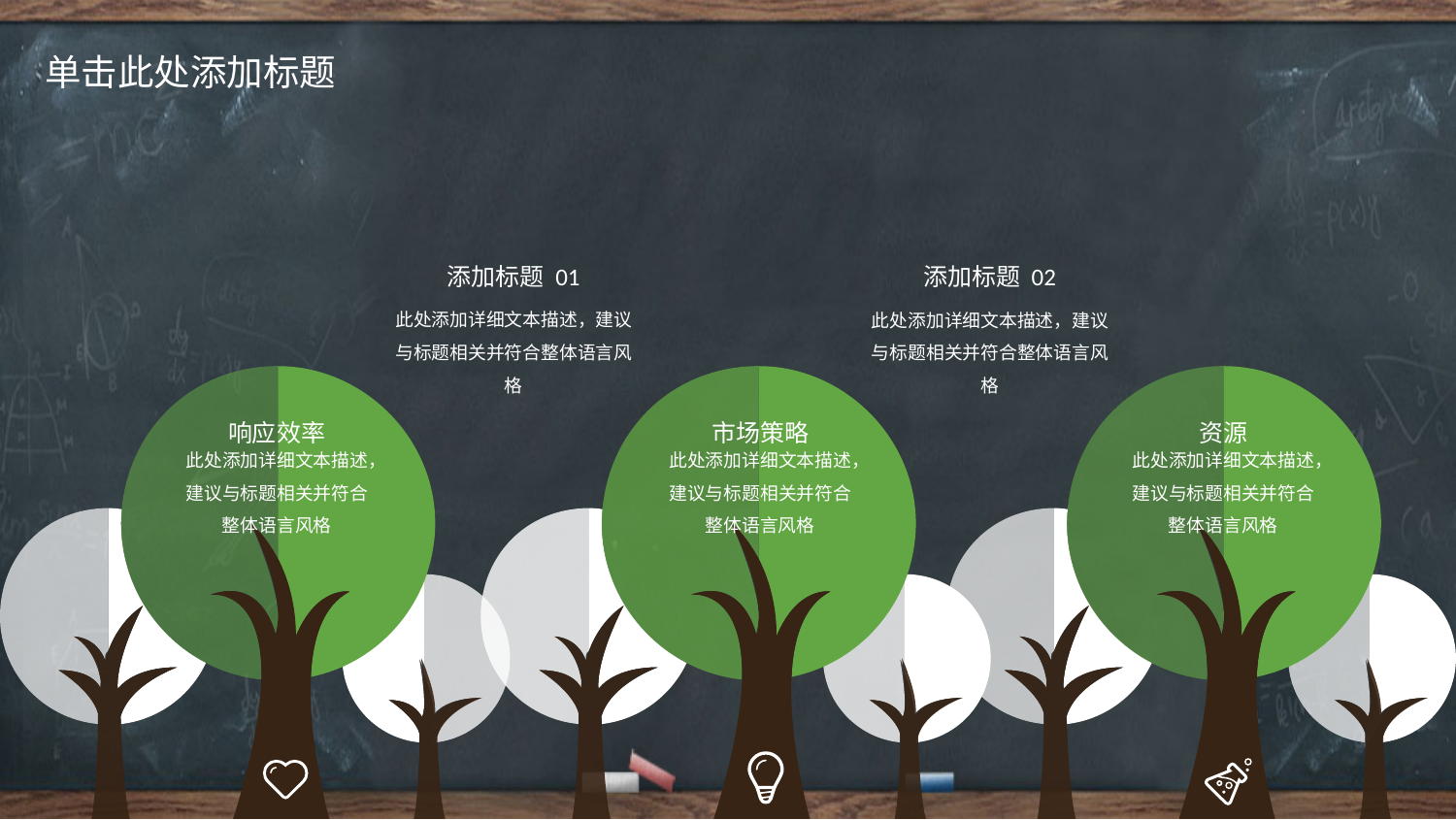

添加标题 01
此处添加详细文本描述，建议与标题相关并符合整体语言风格
添加标题 02
此处添加详细文本描述，建议与标题相关并符合整体语言风格

响应效率
此处添加详细文本描述，建议与标题相关并符合整体语言风格
市场策略
此处添加详细文本描述，建议与标题相关并符合整体语言风格
资源
此处添加详细文本描述，建议与标题相关并符合整体语言风格